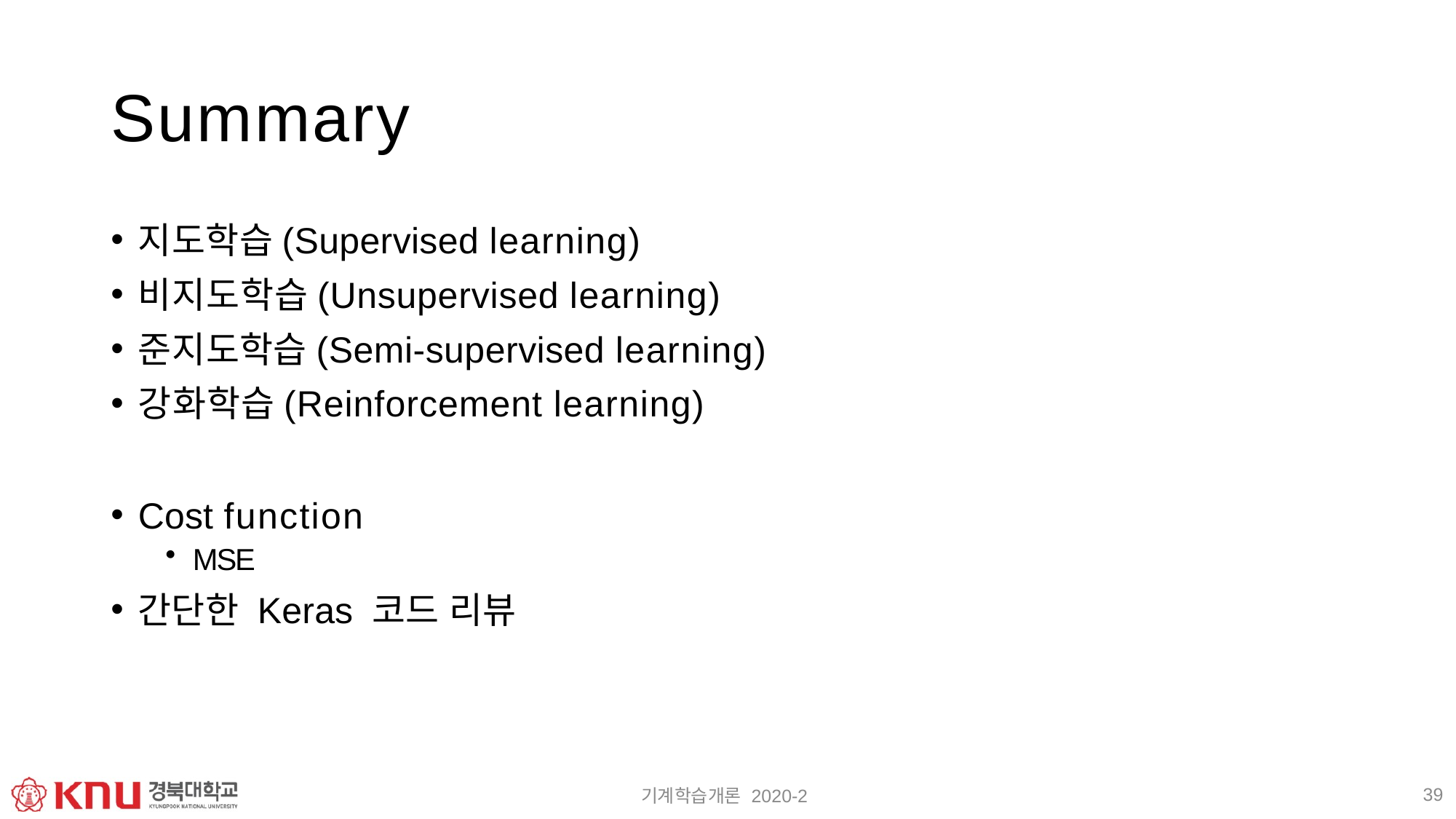

# Summary
지도학습(Supervised learning)
비지도학습(Unsupervised learning)
준지도학습(Semi-supervised learning)
강화학습(Reinforcement learning)

Cost function
MSE
간단한 Keras 코드 리뷰
39
기계학습개론 2020-2